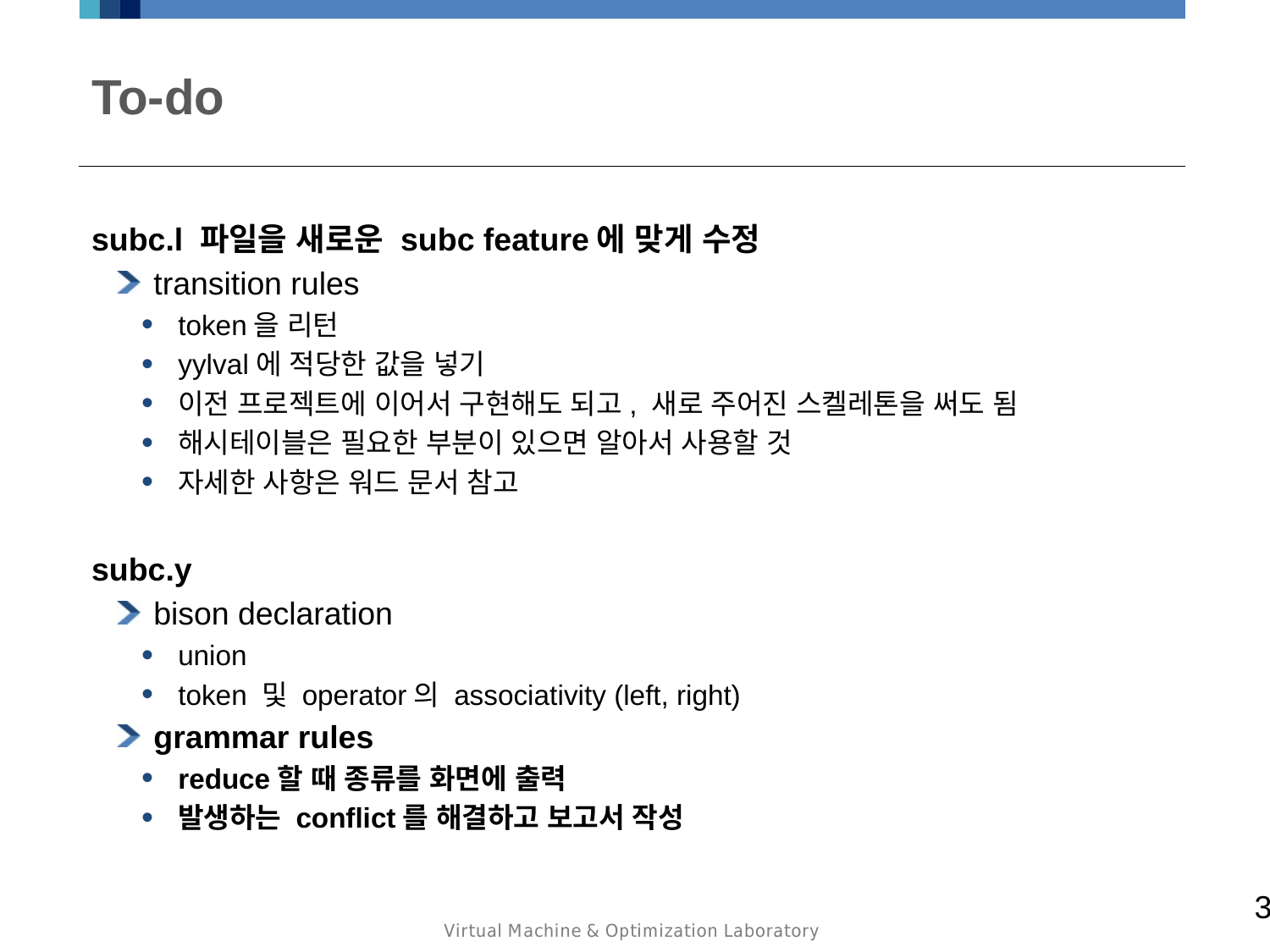

# To-do
subc.l 파일을 새로운 subc feature에 맞게 수정
transition rules
token을 리턴
yylval에 적당한 값을 넣기
이전 프로젝트에 이어서 구현해도 되고, 새로 주어진 스켈레톤을 써도 됨
해시테이블은 필요한 부분이 있으면 알아서 사용할 것
자세한 사항은 워드 문서 참고

subc.y
bison declaration
union
token 및 operator의 associativity (left, right)
grammar rules
reduce할 때 종류를 화면에 출력
발생하는 conflict를 해결하고 보고서 작성